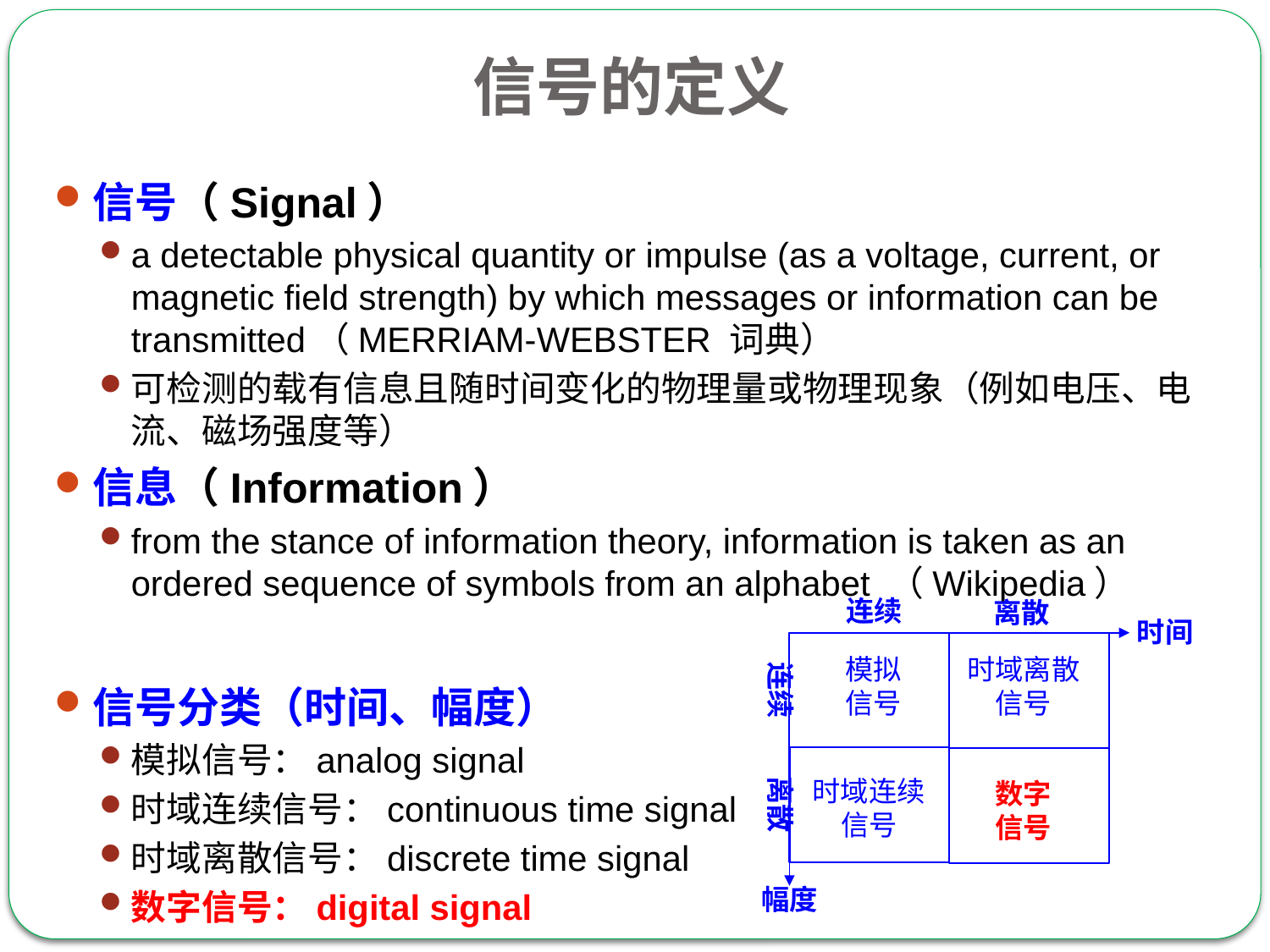

# 信号的定义
信号（Signal）
a detectable physical quantity or impulse (as a voltage, current, or magnetic field strength) by which messages or information can be transmitted（MERRIAM-WEBSTER 词典）
可检测的载有信息且随时间变化的物理量或物理现象（例如电压、电流、磁场强度等）
信息（Information）
from the stance of information theory, information is taken as an ordered sequence of symbols from an alphabet （Wikipedia）

信号分类（时间、幅度）
模拟信号：analog signal
时域连续信号：continuous time signal
时域离散信号：discrete time signal
数字信号：digital signal
连续
离散
时间

模拟
信号
时域离散
信号
连续
时域连续
信号
离散
数字
信号
幅度